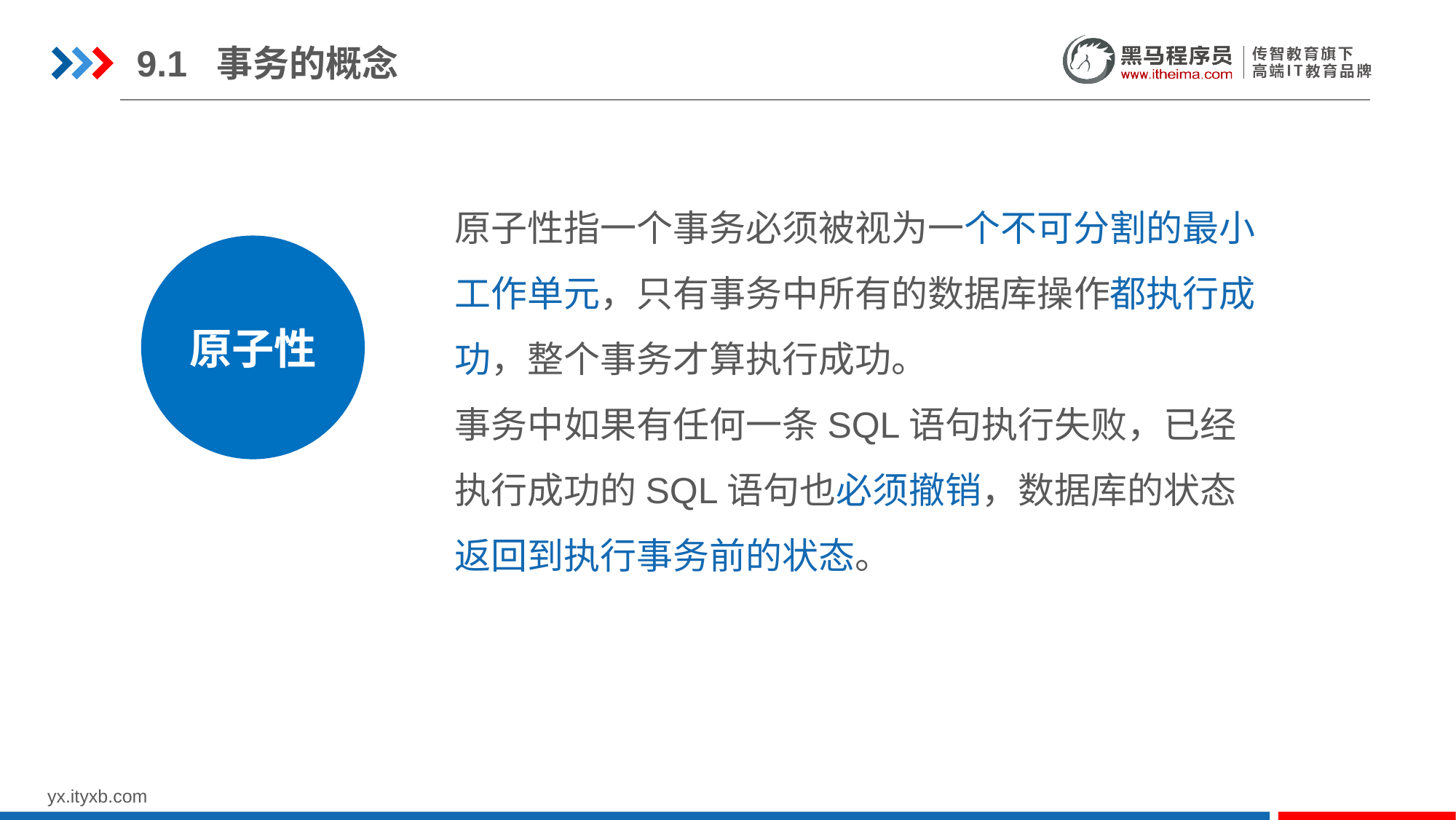

9.1  事务的概念
原子性指一个事务必须被视为一个不可分割的最小工作单元，只有事务中所有的数据库操作都执行成功，整个事务才算执行成功。
事务中如果有任何一条SQL语句执行失败，已经执行成功的SQL语句也必须撤销，数据库的状态返回到执行事务前的状态。

原子性